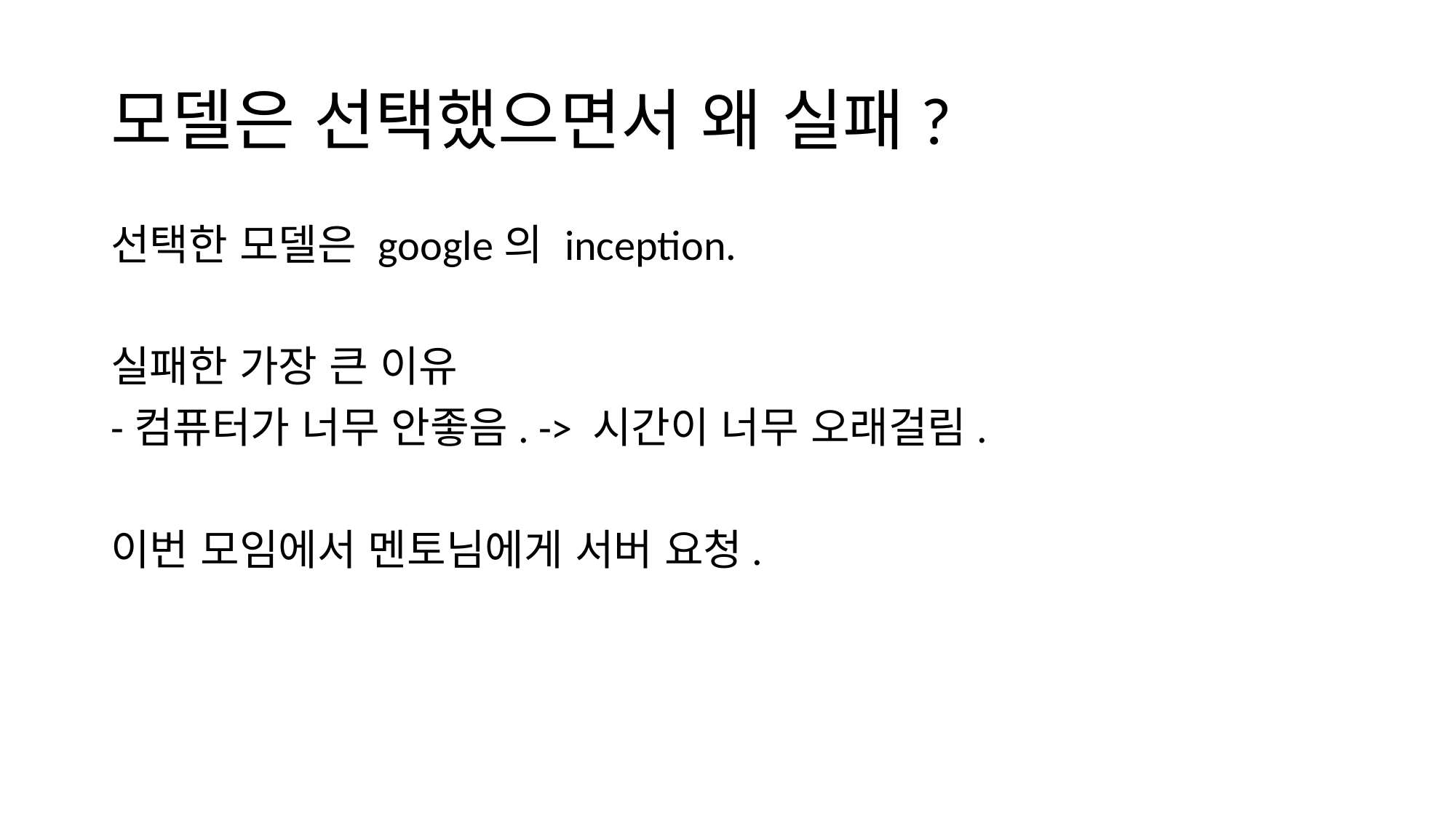

# 모델은 선택했으면서 왜 실패?
선택한 모델은 google의 inception.

실패한 가장 큰 이유
-컴퓨터가 너무 안좋음. -> 시간이 너무 오래걸림.

이번 모임에서 멘토님에게 서버 요청.